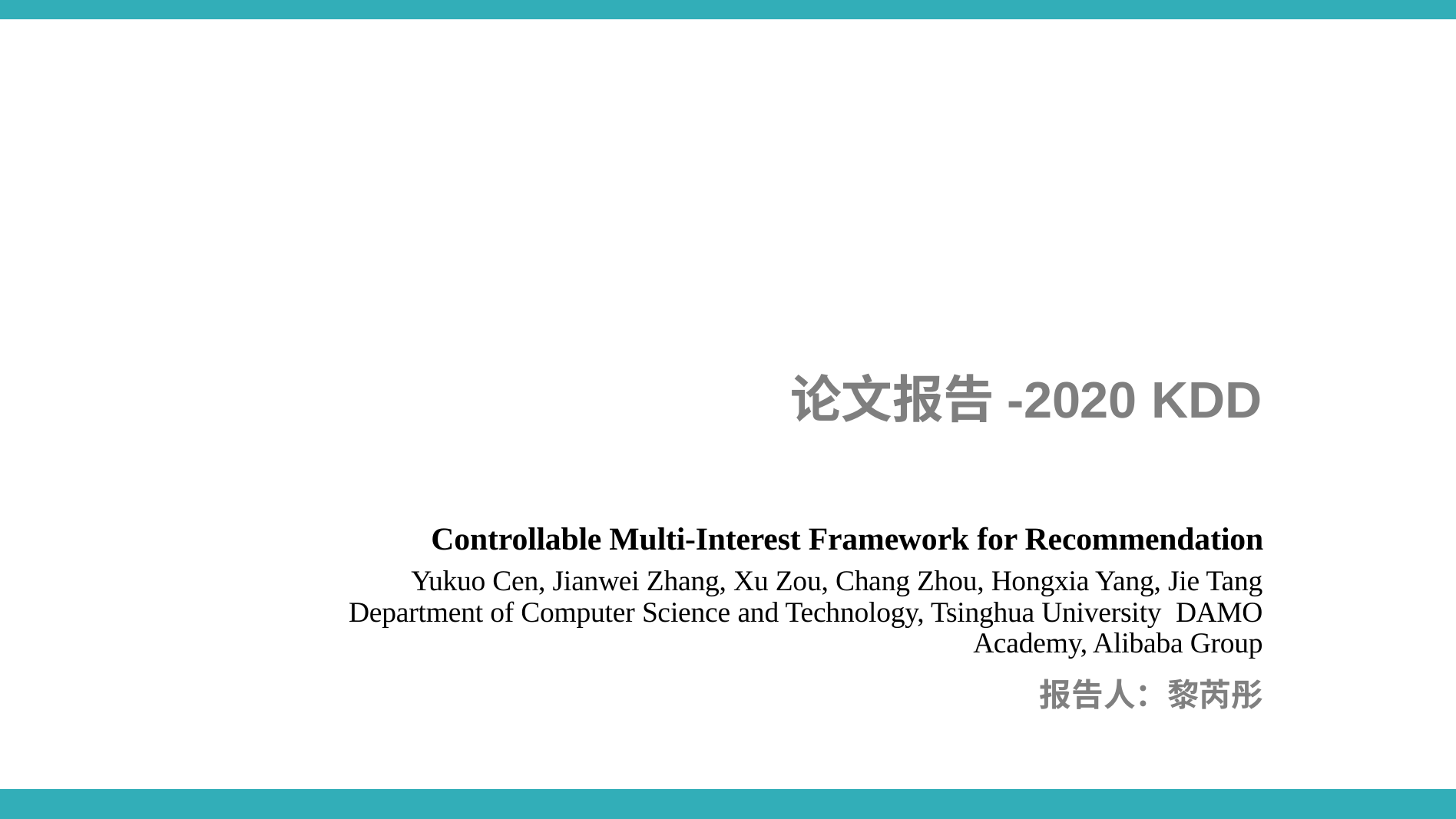

论文报告-2020 KDD

Controllable Multi-Interest Framework for Recommendation
Yukuo Cen, Jianwei Zhang, Xu Zou, Chang Zhou, Hongxia Yang, Jie Tang Department of Computer Science and Technology, Tsinghua University  DAMO Academy, Alibaba Group
报告人：黎芮彤